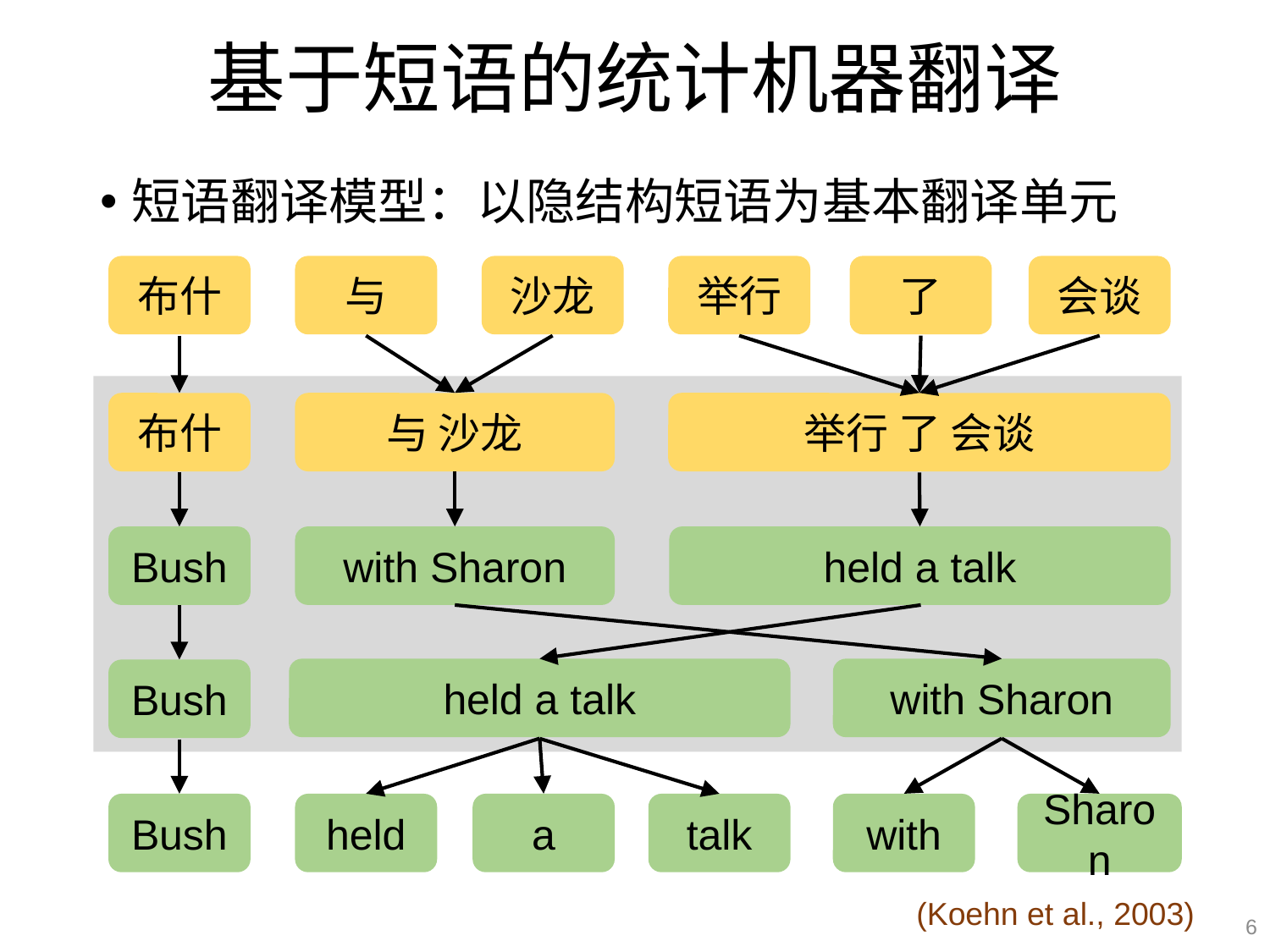

# 基于短语的统计机器翻译
短语翻译模型：以隐结构短语为基本翻译单元
布什
与
沙龙
举行
了
会谈
布什
与 沙龙
举行 了 会谈

with Sharon
Bush
held a talk
Bush
held a talk
with Sharon
held
a
talk
with
Sharon
Bush
(Koehn et al., 2003)
6